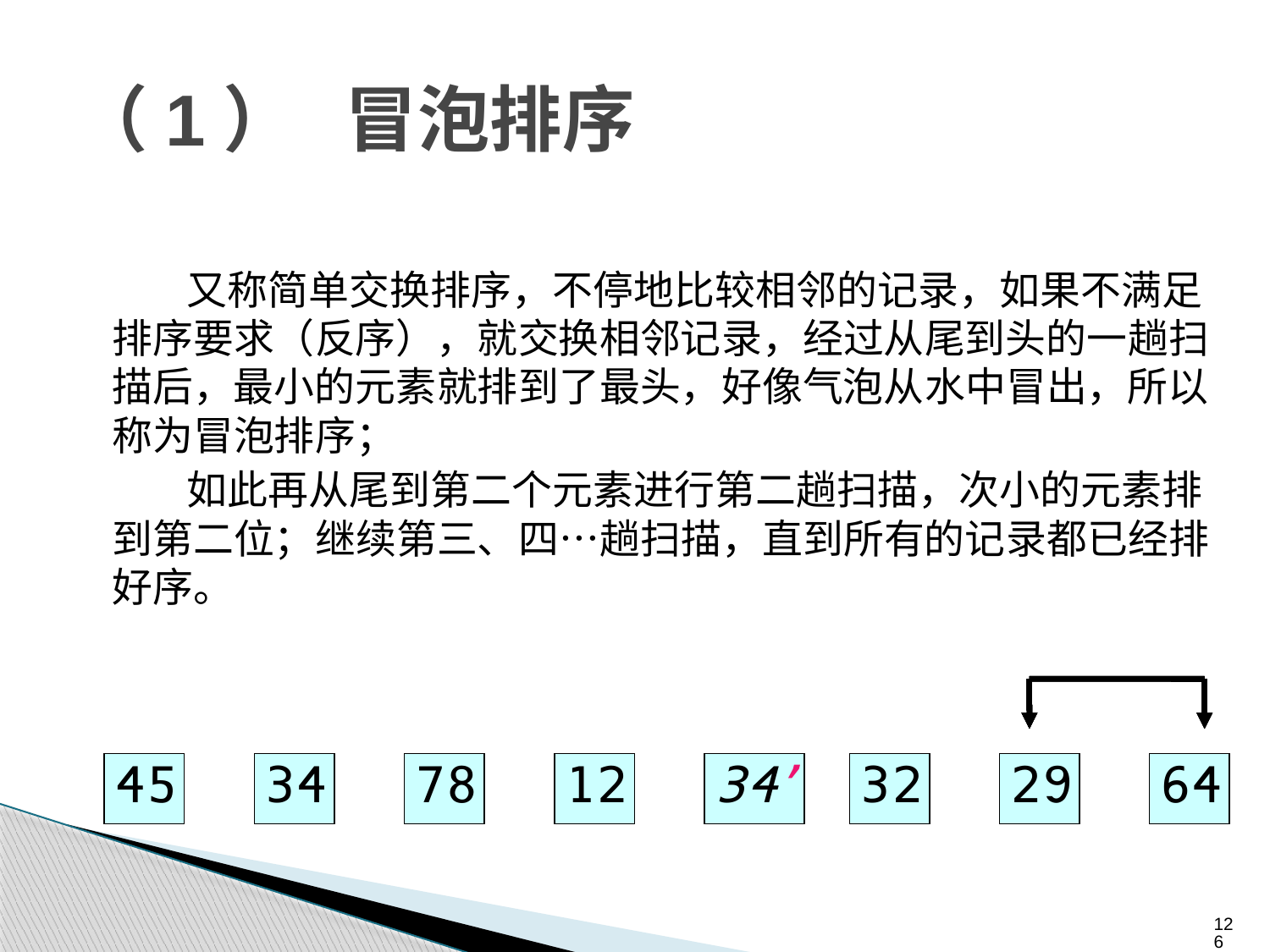

# （1）   冒泡排序
又称简单交换排序，不停地比较相邻的记录，如果不满足排序要求（反序），就交换相邻记录，经过从尾到头的一趟扫描后，最小的元素就排到了最头，好像气泡从水中冒出，所以称为冒泡排序；
如此再从尾到第二个元素进行第二趟扫描，次小的元素排到第二位；继续第三、四…趟扫描，直到所有的记录都已经排好序。

45
34
78
12
34’
32
29
64
126